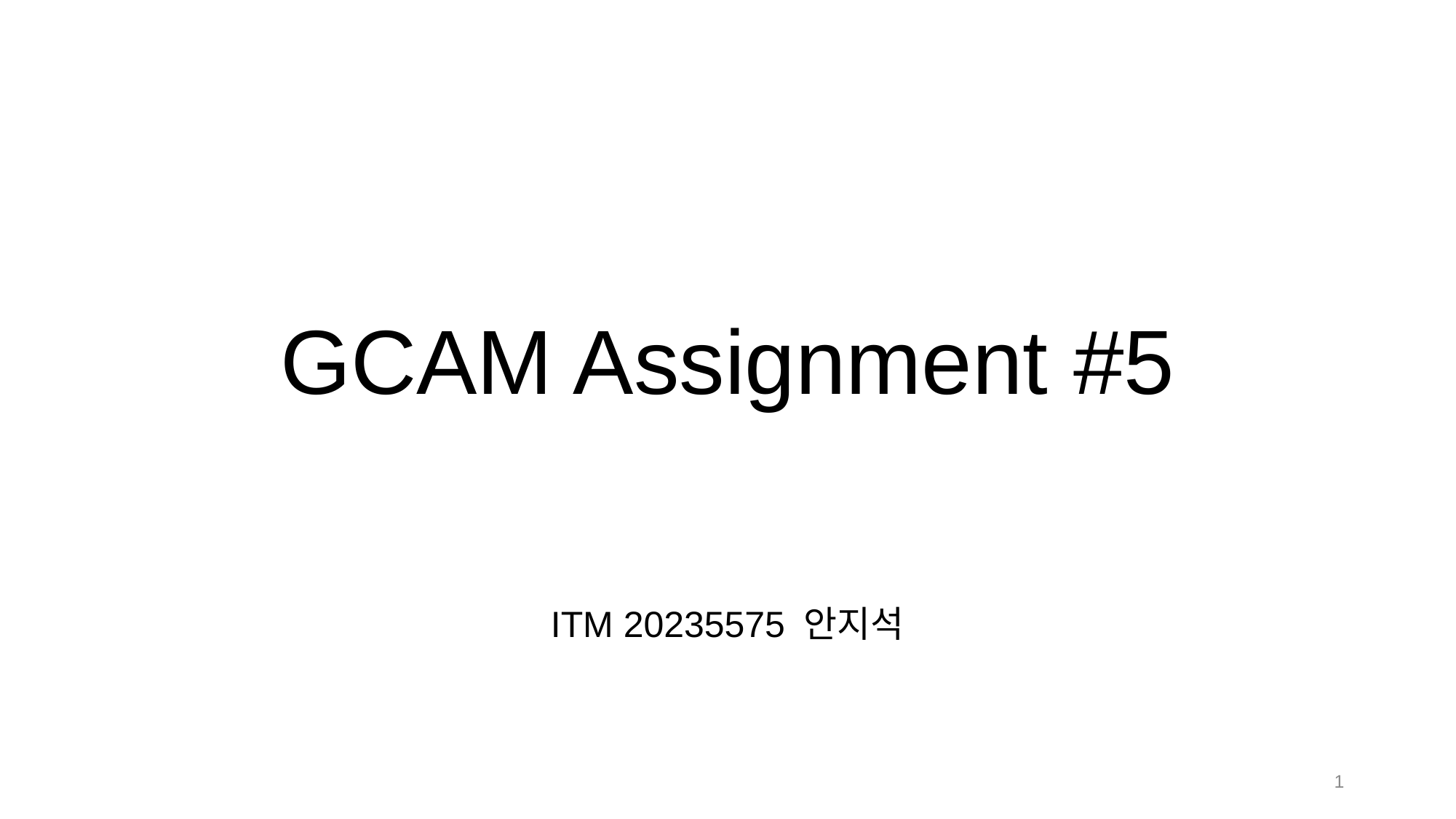

# GCAM Assignment #5

ITM 20235575 안지석
1